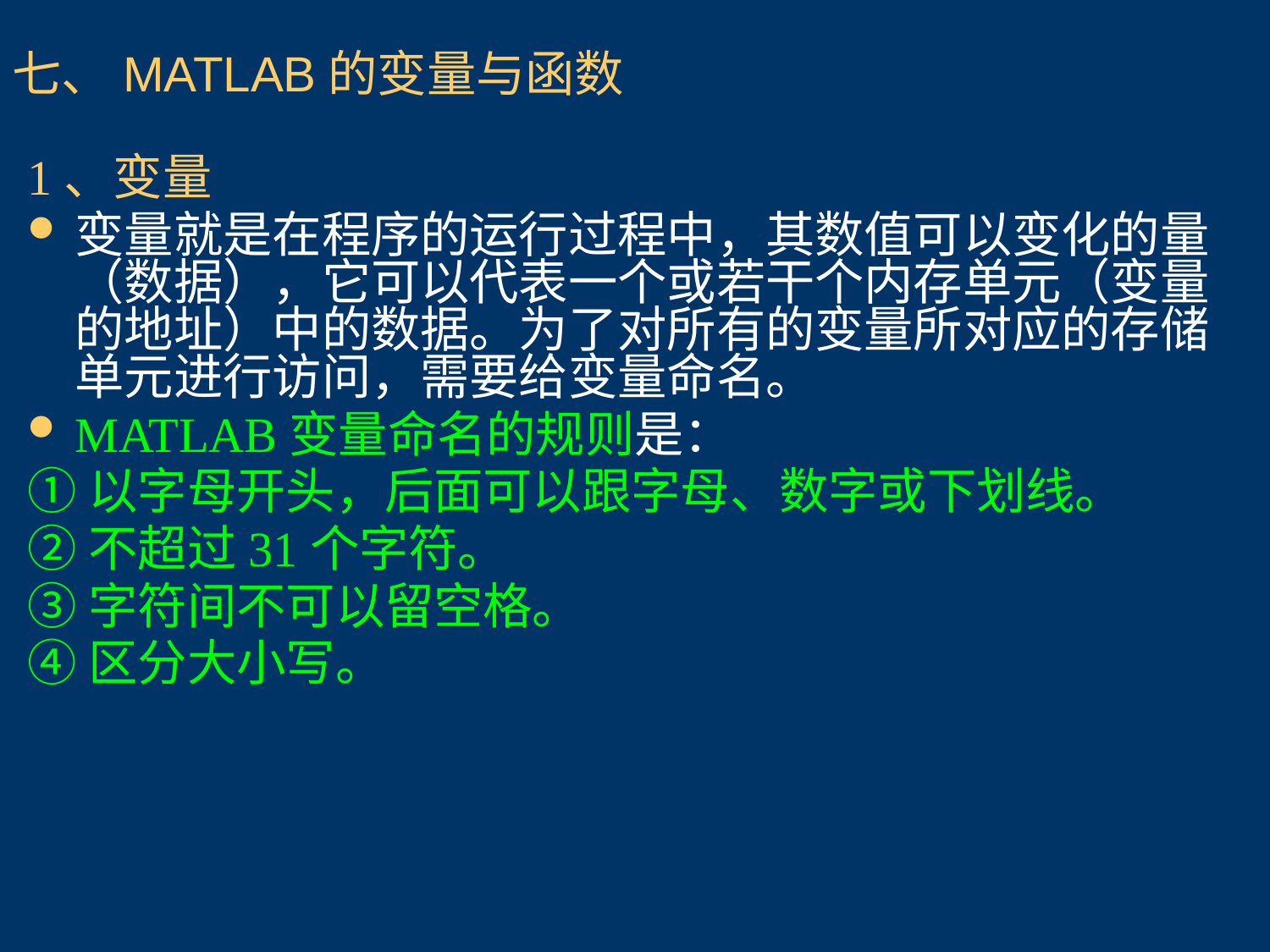

七、MATLAB的变量与函数
1、变量
变量就是在程序的运行过程中，其数值可以变化的量（数据），它可以代表一个或若干个内存单元（变量的地址）中的数据。为了对所有的变量所对应的存储单元进行访问，需要给变量命名。
MATLAB变量命名的规则是：
①以字母开头，后面可以跟字母、数字或下划线。
②不超过31个字符。
③字符间不可以留空格。
④区分大小写。